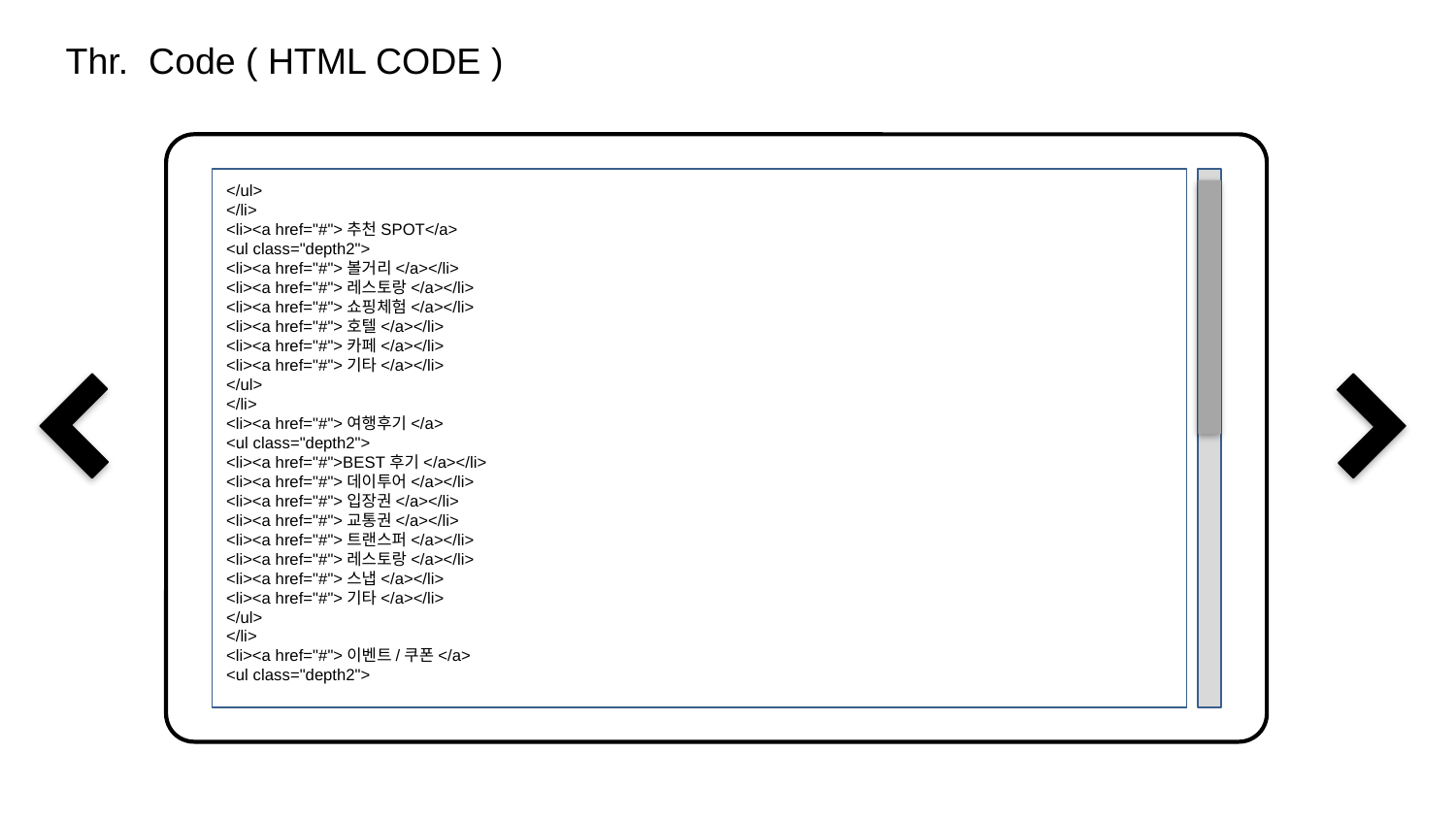

Thr.  Code ( HTML CODE )

</ul>
</li>
<li><a href="#">추천SPOT</a>
<ul class="depth2">
<li><a href="#">볼거리</a></li>
<li><a href="#">레스토랑</a></li>
<li><a href="#">쇼핑체험</a></li>
<li><a href="#">호텔</a></li>
<li><a href="#">카페</a></li>
<li><a href="#">기타</a></li>
</ul>
</li>
<li><a href="#">여행후기</a>
<ul class="depth2">
<li><a href="#">BEST후기</a></li>
<li><a href="#">데이투어</a></li>
<li><a href="#">입장권</a></li>
<li><a href="#">교통권</a></li>
<li><a href="#">트랜스퍼</a></li>
<li><a href="#">레스토랑</a></li>
<li><a href="#">스냅</a></li>
<li><a href="#">기타</a></li>
</ul>
</li>
<li><a href="#">이벤트/쿠폰</a>
<ul class="depth2">